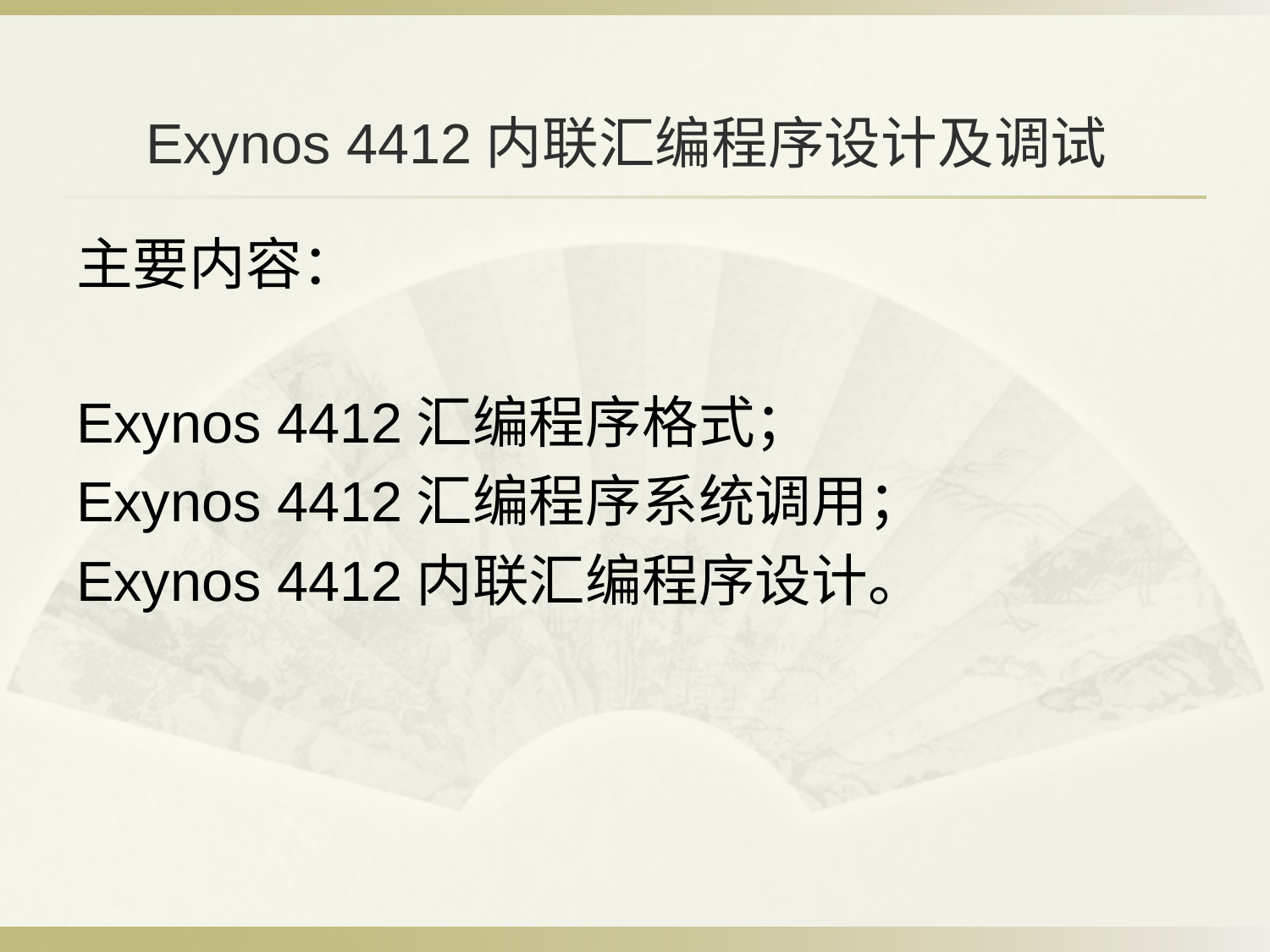

# Exynos 4412内联汇编程序设计及调试
主要内容：

Exynos 4412汇编程序格式；
Exynos 4412汇编程序系统调用；
Exynos 4412内联汇编程序设计。